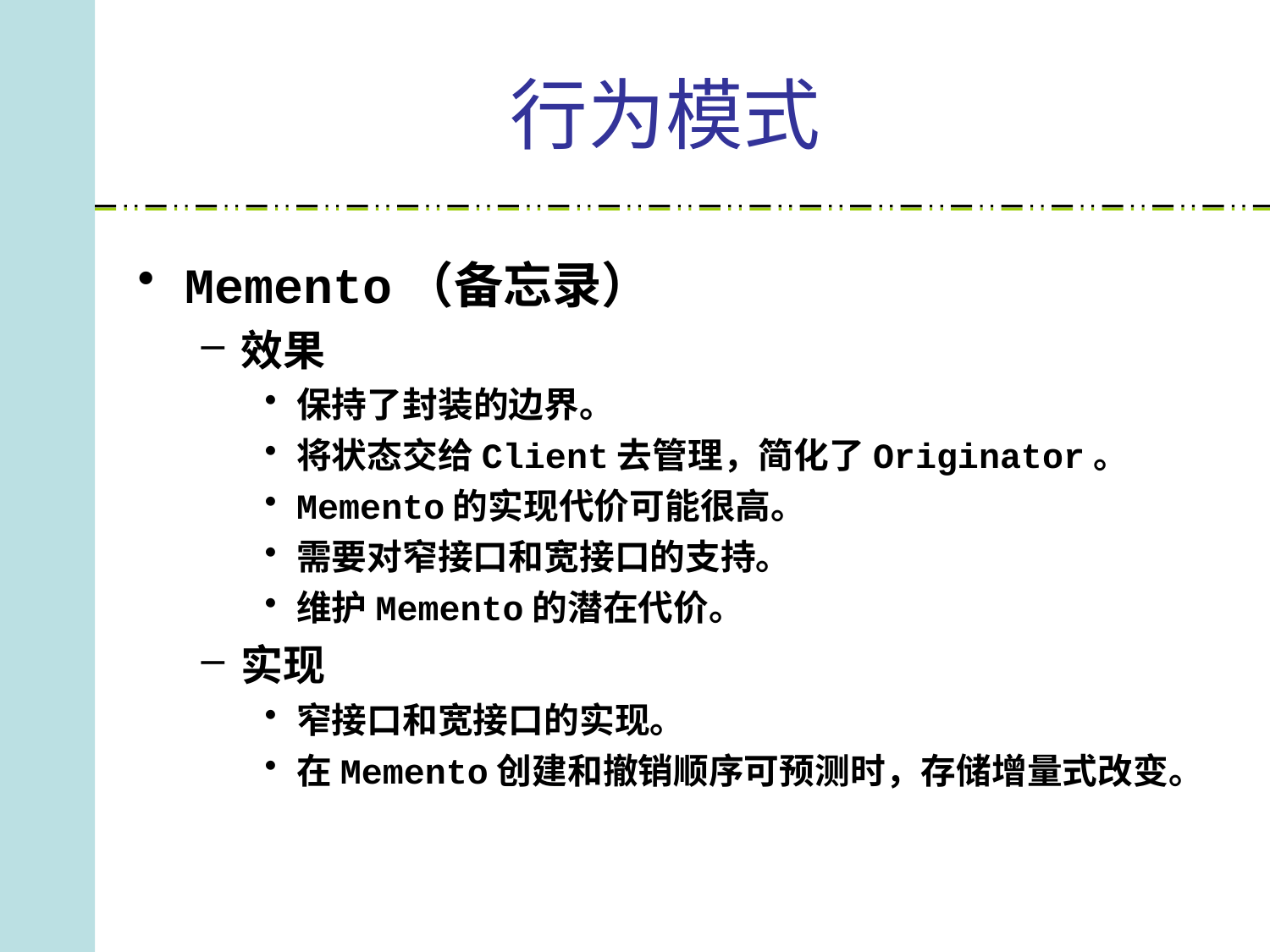

# 行为模式
Memento（备忘录）
效果
保持了封装的边界。
将状态交给Client去管理，简化了Originator。
Memento的实现代价可能很高。
需要对窄接口和宽接口的支持。
维护Memento的潜在代价。
实现
窄接口和宽接口的实现。
在Memento创建和撤销顺序可预测时，存储增量式改变。